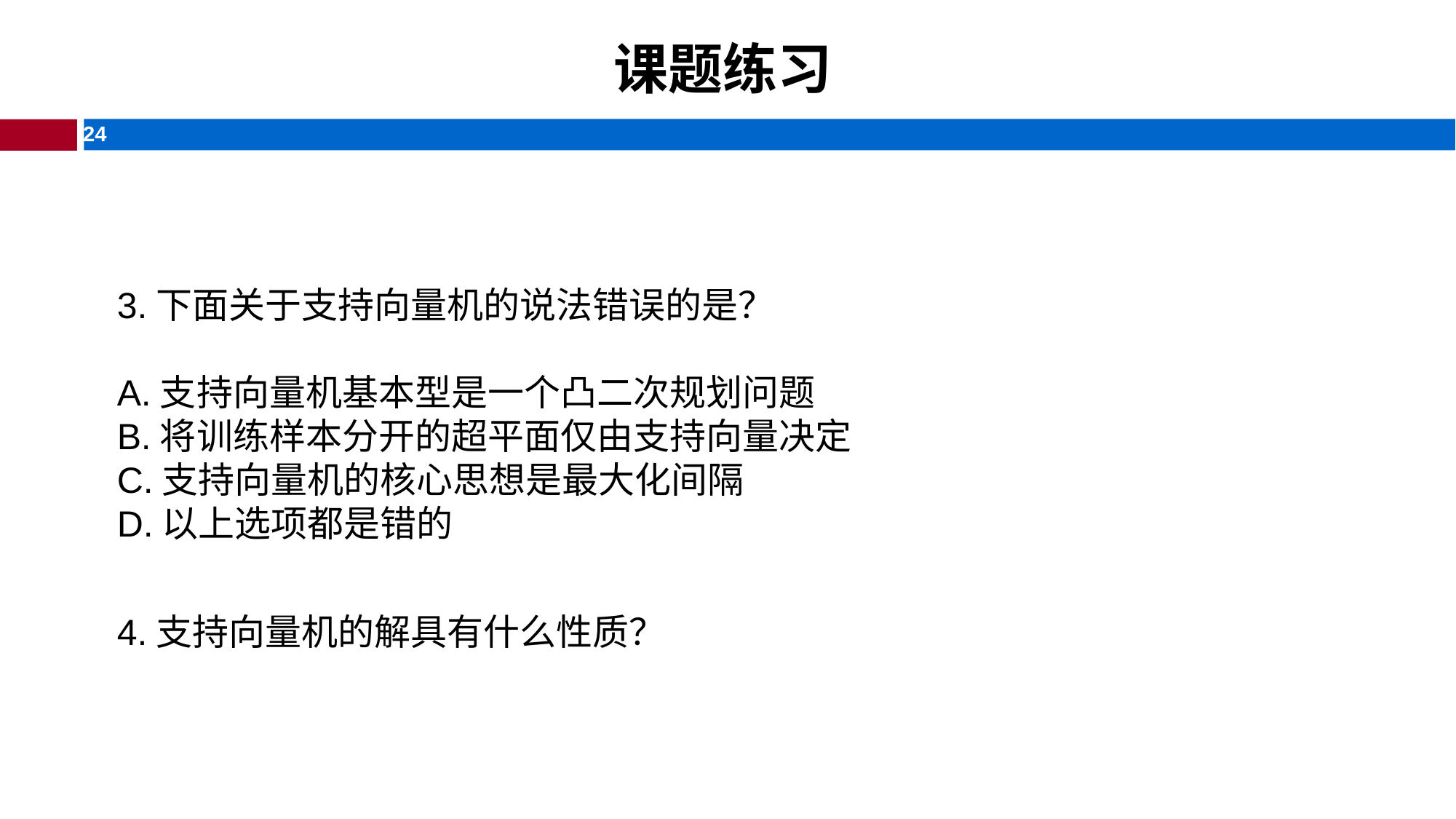

# 课题练习
3.下面关于支持向量机的说法错误的是？

A.支持向量机基本型是一个凸二次规划问题
B.将训练样本分开的超平面仅由支持向量决定
C.支持向量机的核心思想是最大化间隔
D.以上选项都是错的
4.支持向量机的解具有什么性质？